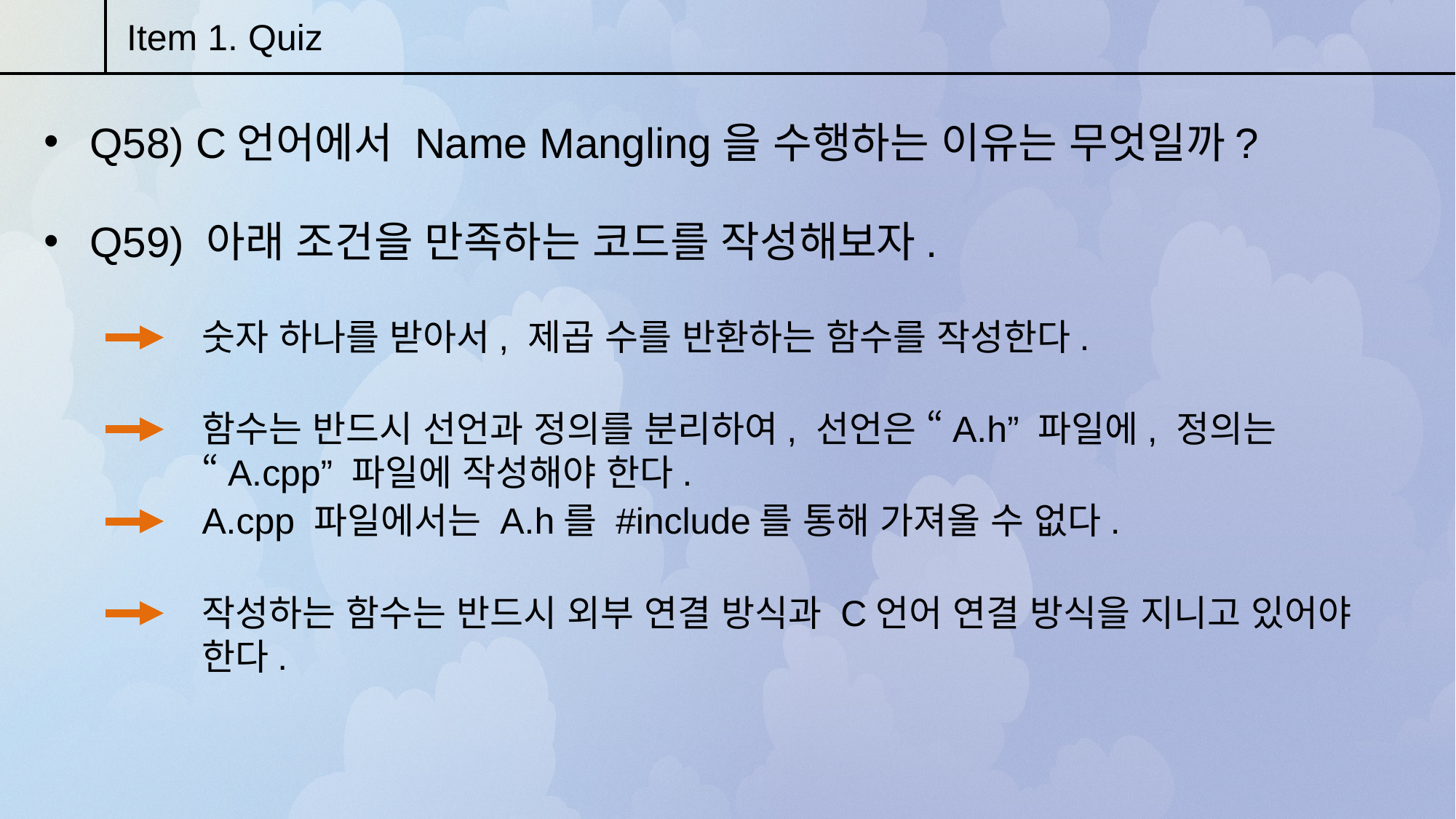

Item 1. Quiz
 Q58) C언어에서 Name Mangling을 수행하는 이유는 무엇일까?
 Q59) 아래 조건을 만족하는 코드를 작성해보자.
숫자 하나를 받아서, 제곱 수를 반환하는 함수를 작성한다.
함수는 반드시 선언과 정의를 분리하여, 선언은 “A.h” 파일에, 정의는 “A.cpp” 파일에 작성해야 한다.
A.cpp 파일에서는 A.h를 #include를 통해 가져올 수 없다.
작성하는 함수는 반드시 외부 연결 방식과 C언어 연결 방식을 지니고 있어야 한다.